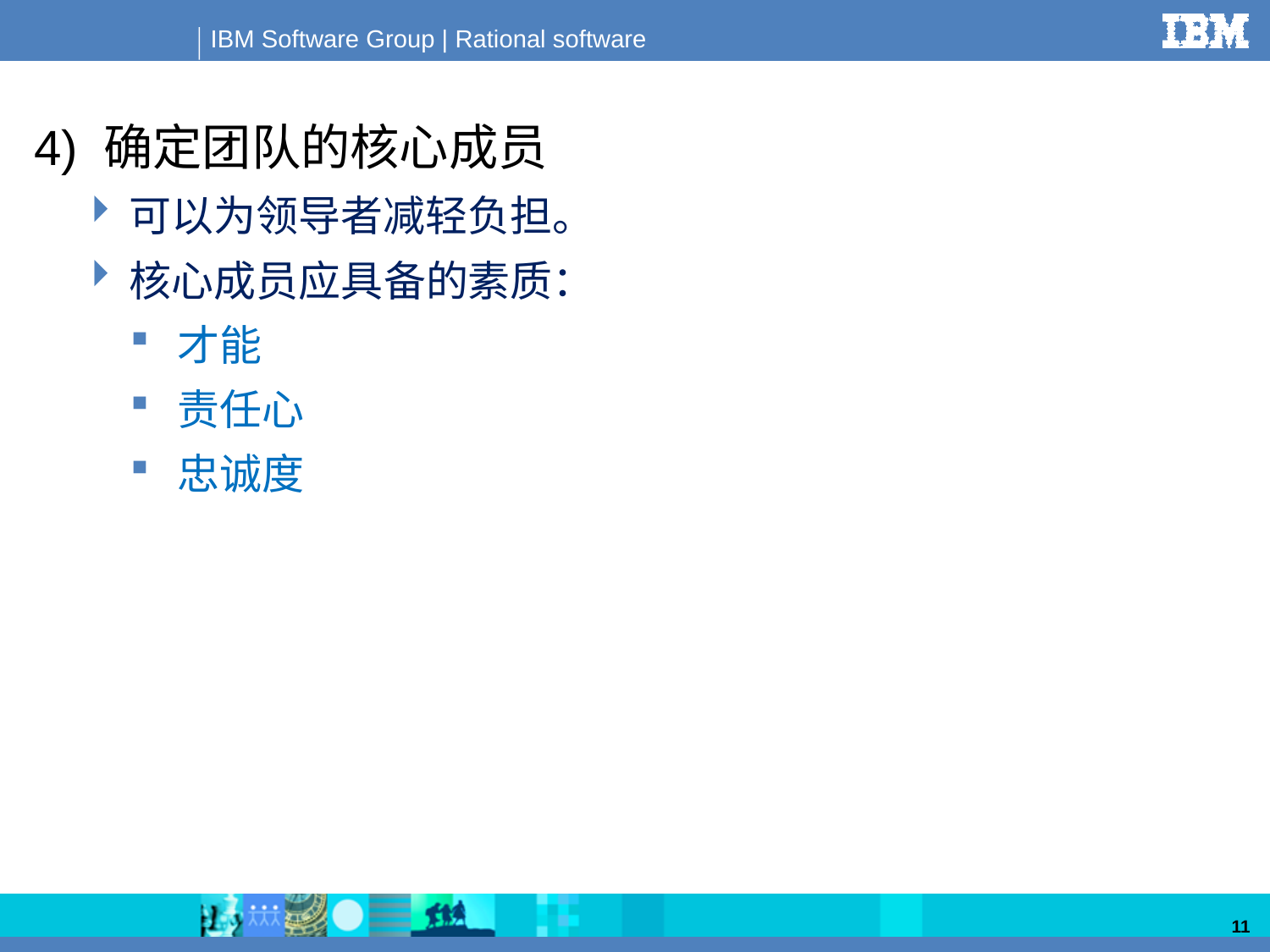

4) 确定团队的核心成员
可以为领导者减轻负担。
核心成员应具备的素质：
才能
责任心
忠诚度

11